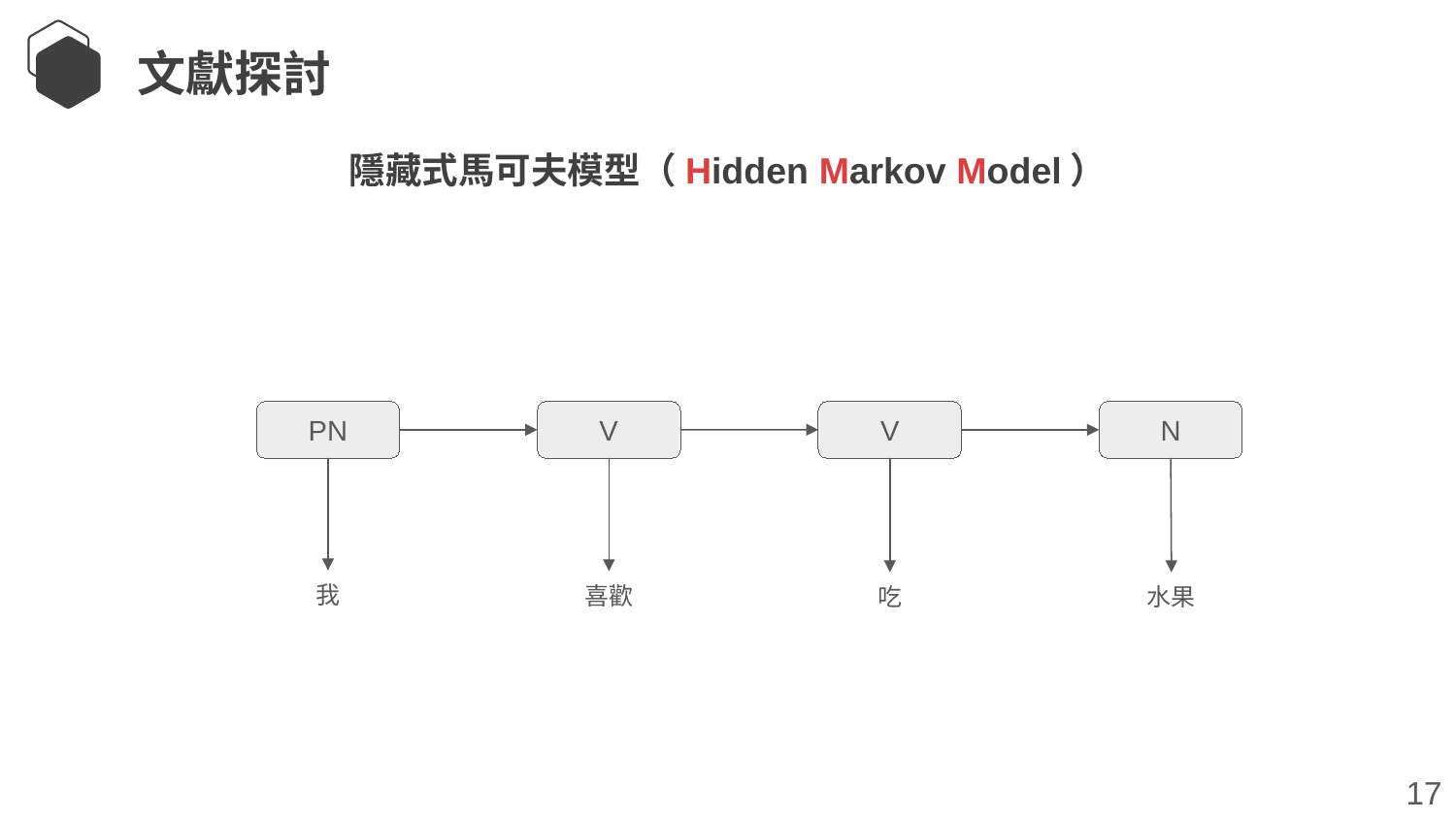

文獻探討
隱藏式馬可夫模型（Hidden Markov Model）
PN
V
V
N
我
喜歡
吃
水果
17